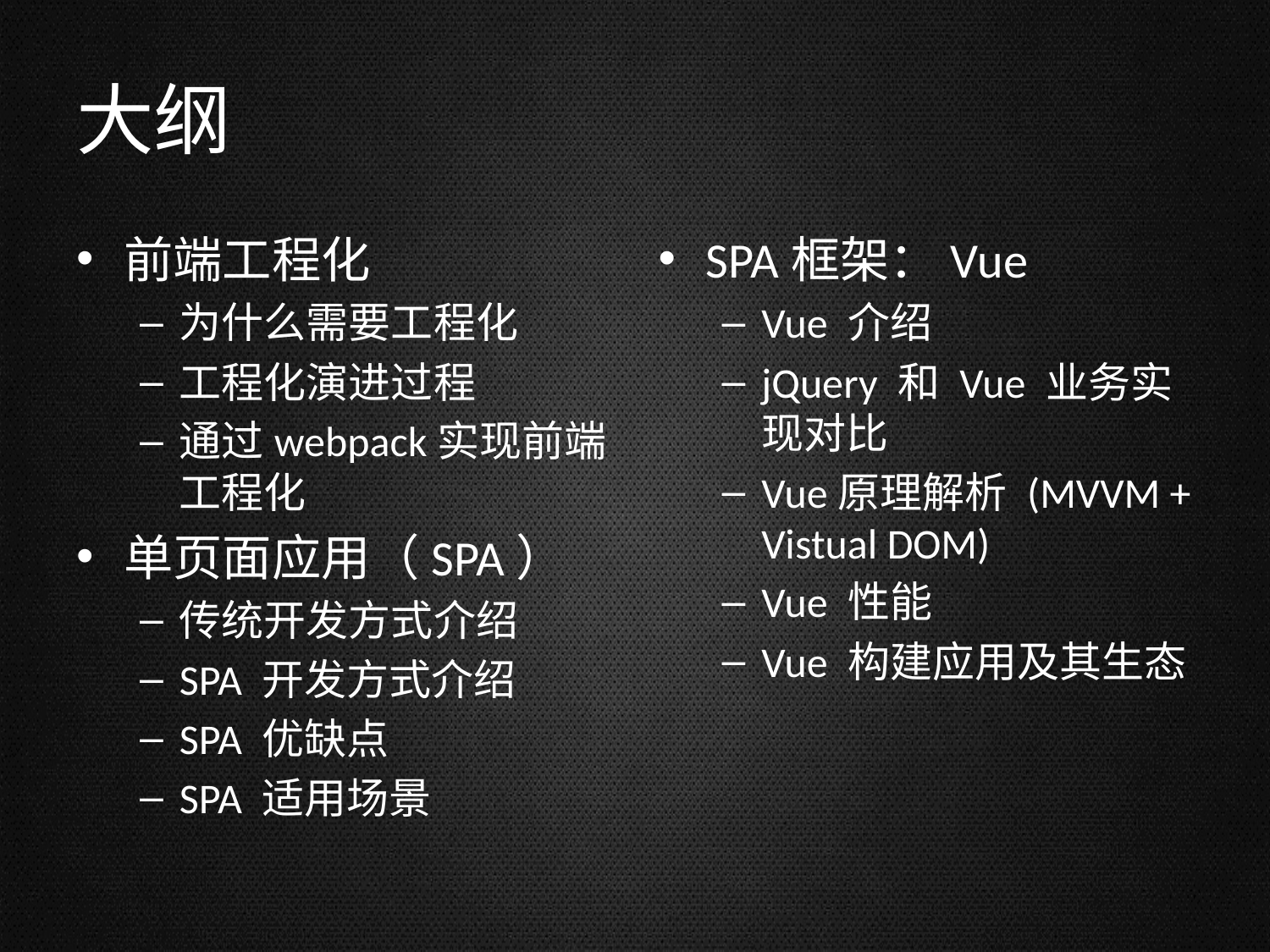

# 大纲
前端工程化
为什么需要工程化
工程化演进过程
通过webpack实现前端工程化
单页面应用（SPA）
传统开发方式介绍
SPA 开发方式介绍
SPA 优缺点
SPA 适用场景

SPA框架：Vue
Vue 介绍
jQuery 和 Vue 业务实现对比
Vue原理解析 (MVVM + Vistual DOM)
Vue 性能
Vue 构建应用及其生态